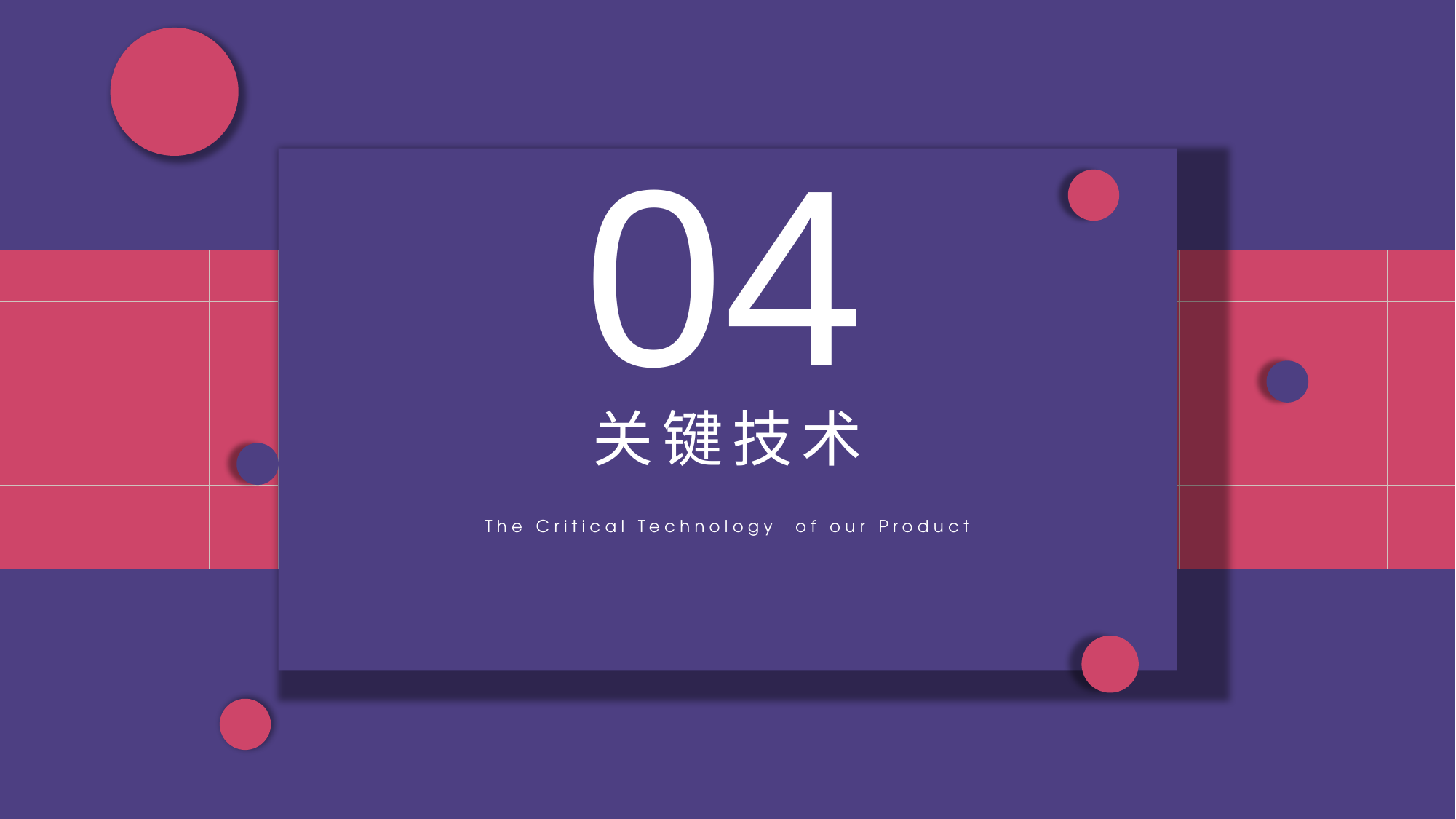

04

PART  01

关键技术

The Critical Technology  of our Product